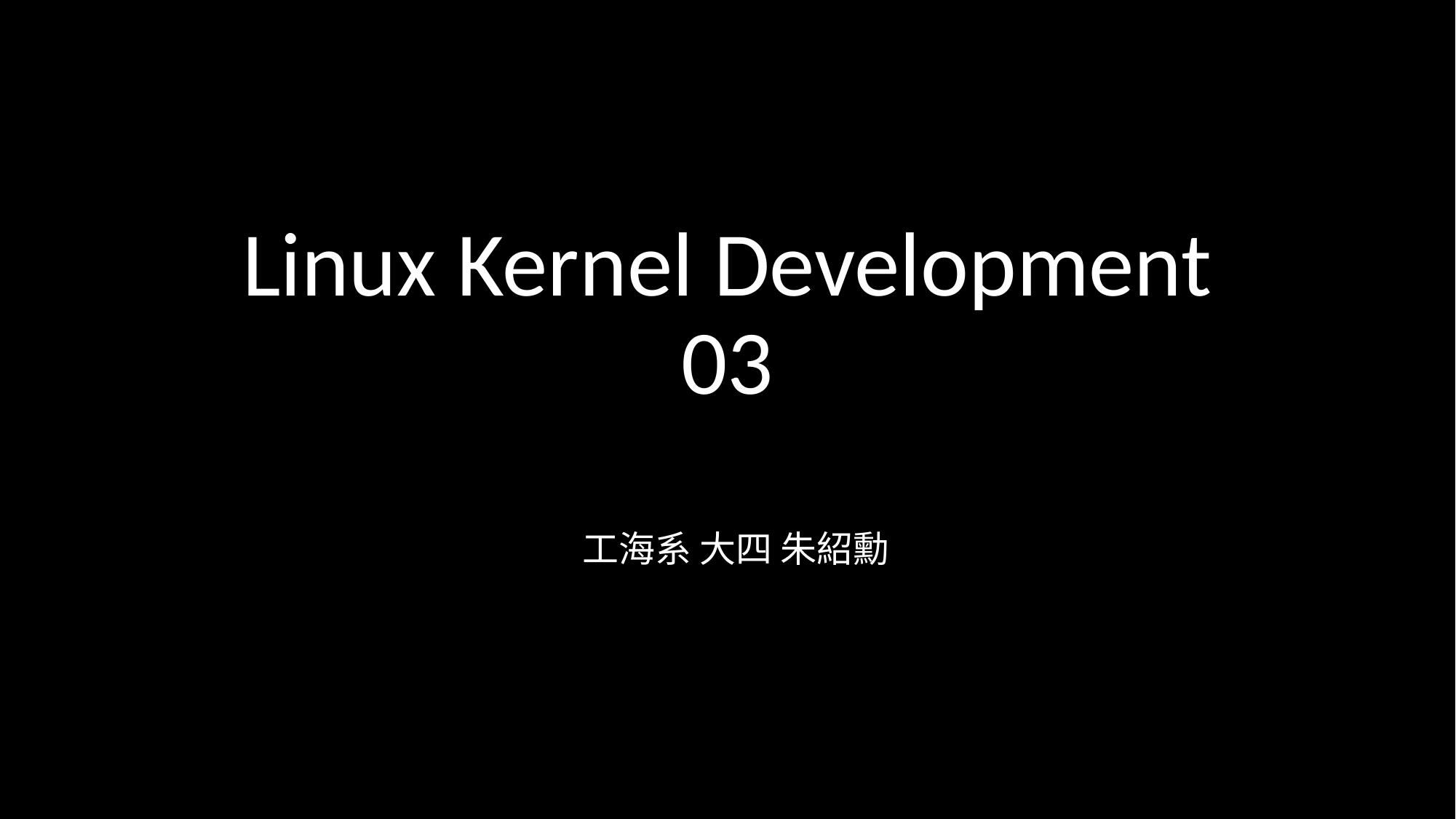

# Linux Kernel Development 03
 工海系 大四 朱紹勳